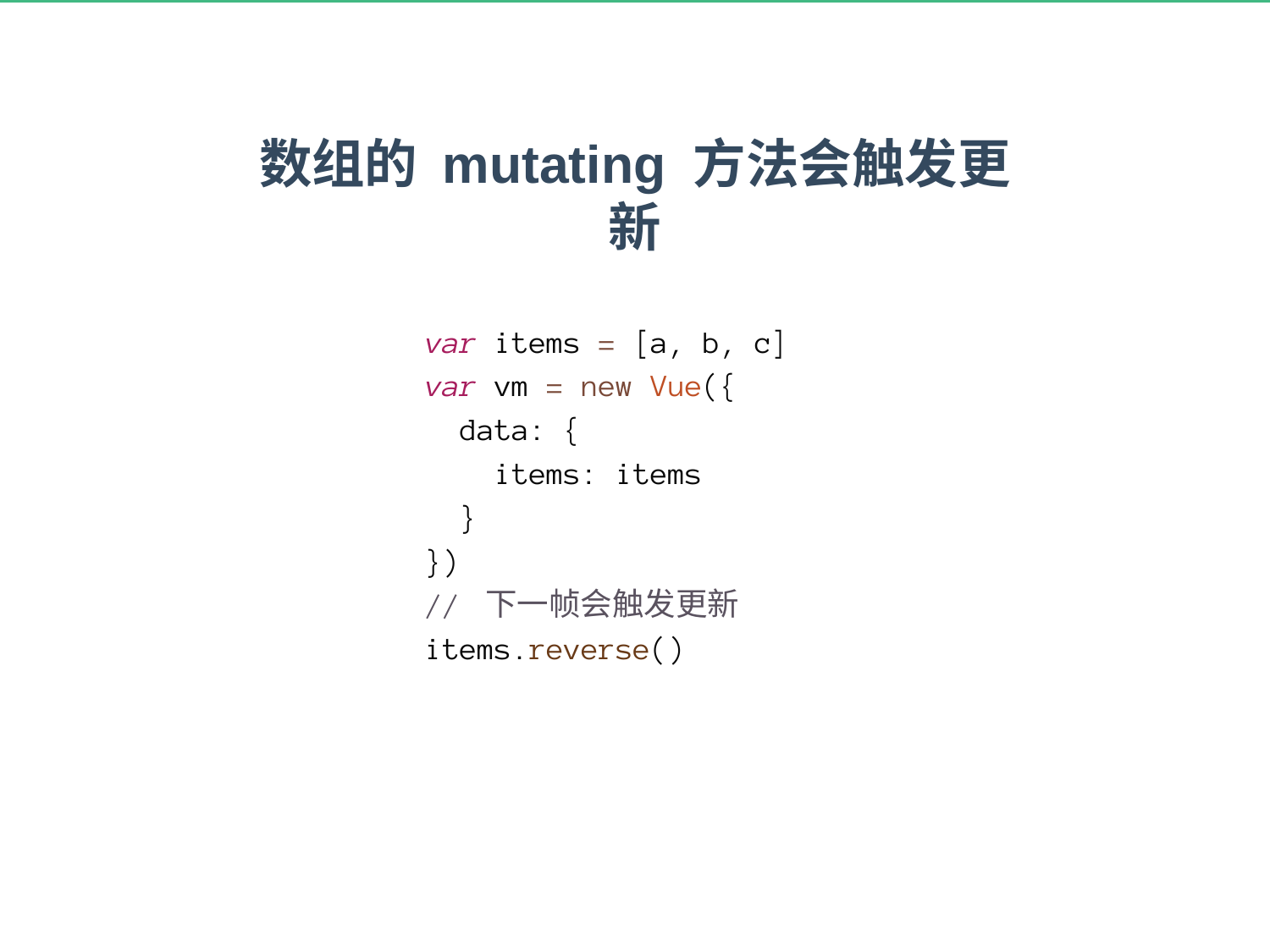

数组的 mutating 方法会触发更新
var items = [a, b, c]
var vm = new Vue({
  data: {
    items: items
  }
})
// 下一帧会触发更新
items.reverse()